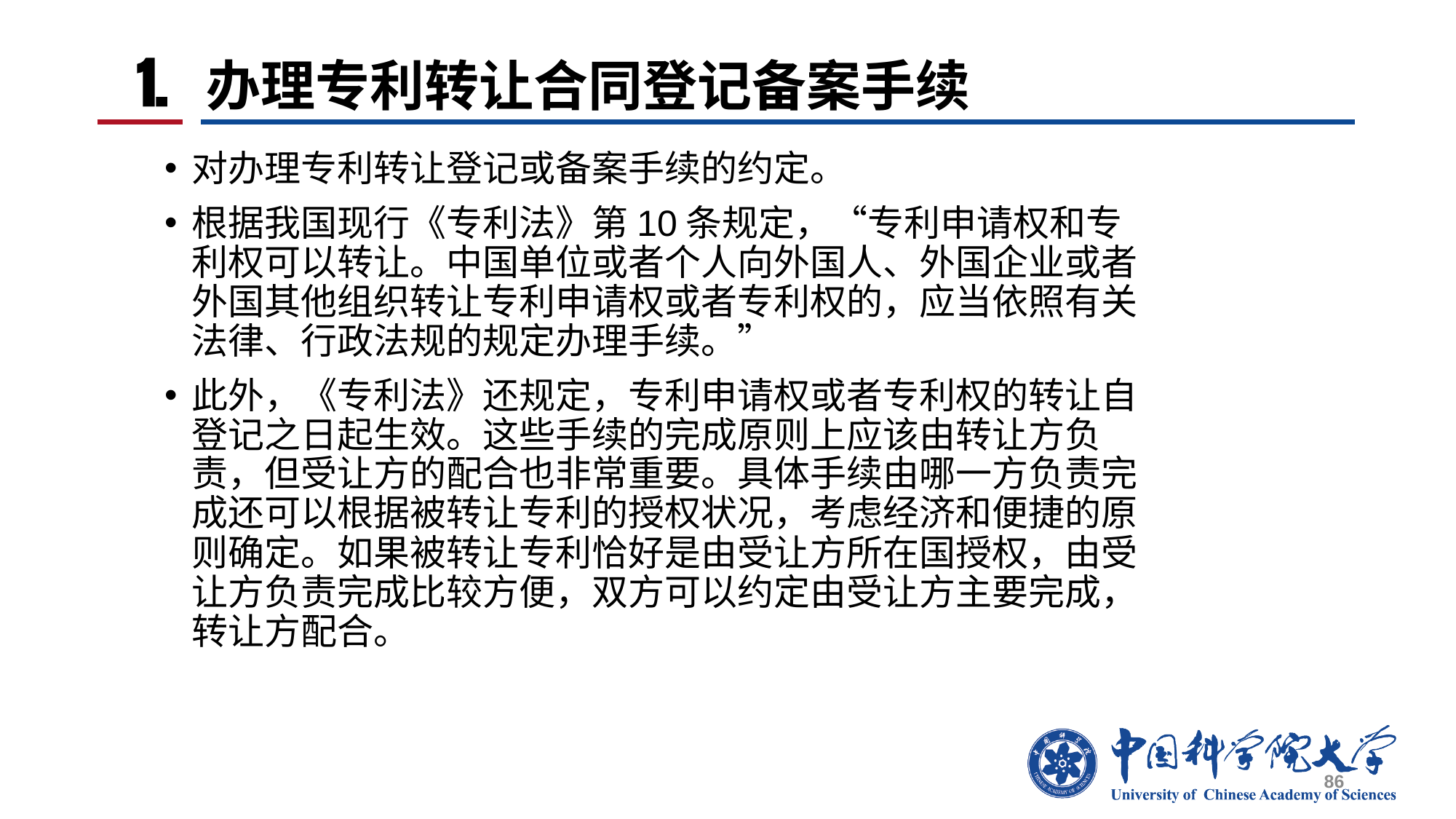

86
# 1.  办理专利转让合同登记备案手续
对办理专利转让登记或备案手续的约定。
根据我国现行《专利法》第10条规定，“专利申请权和专利权可以转让。中国单位或者个人向外国人、外国企业或者外国其他组织转让专利申请权或者专利权的，应当依照有关法律、行政法规的规定办理手续。”
此外，《专利法》还规定，专利申请权或者专利权的转让自登记之日起生效。这些手续的完成原则上应该由转让方负责，但受让方的配合也非常重要。具体手续由哪一方负责完成还可以根据被转让专利的授权状况，考虑经济和便捷的原则确定。如果被转让专利恰好是由受让方所在国授权，由受让方负责完成比较方便，双方可以约定由受让方主要完成，转让方配合。